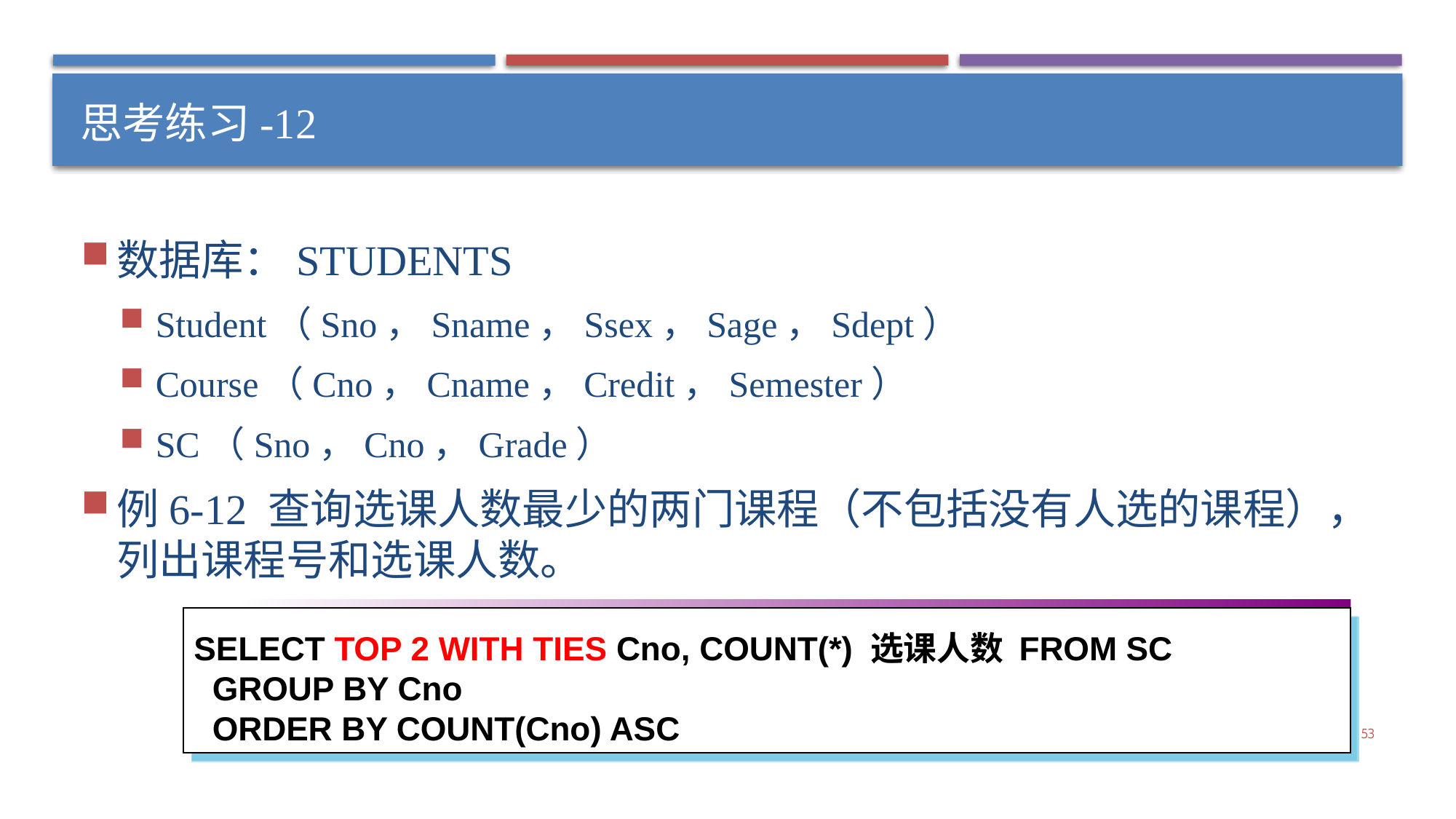

# 思考练习-12
数据库：STUDENTS
Student（Sno，Sname，Ssex，Sage，Sdept）
Course（Cno，Cname，Credit，Semester）
SC（Sno，Cno，Grade）
例6-12 查询选课人数最少的两门课程（不包括没有人选的课程），列出课程号和选课人数。

SELECT TOP 2 WITH TIES Cno, COUNT(*) 选课人数 FROM SC
  GROUP BY Cno
  ORDER BY COUNT(Cno) ASC
53